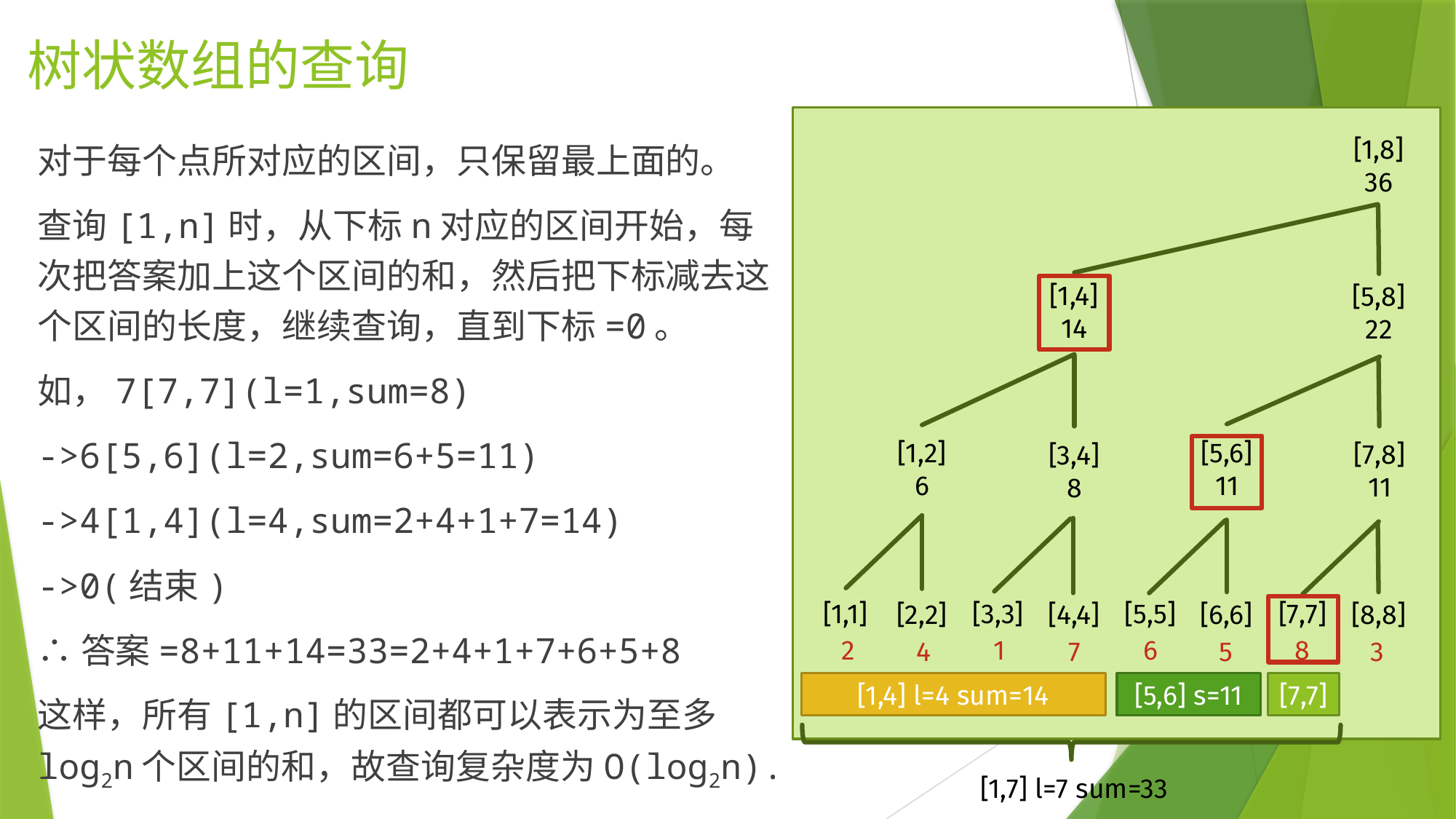

# 树状数组的查询

[1,8]
36
[1,4]
14
[1,2]
6
[5,6]
11
[1,1]
[3,3]
[5,5]
[7,7]
2
1
6
8
对于每个点所对应的区间，只保留最上面的。
查询[1,n]时，从下标n对应的区间开始，每次把答案加上这个区间的和，然后把下标减去这个区间的长度，继续查询，直到下标=0。
如，7[7,7](l=1,sum=8)
->6[5,6](l=2,sum=6+5=11)
->4[1,4](l=4,sum=2+4+1+7=14)
->0(结束)
∴答案=8+11+14=33=2+4+1+7+6+5+8
这样，所有[1,n]的区间都可以表示为至多log2n个区间的和，故查询复杂度为O(log2n).
[5,8]
22
[7,8]
11
[3,4]
8
[2,2]
[4,4]
[6,6]
[8,8]

4
7
5
3
[1,4] l=4 sum=14
[5,6] s=11
[7,7]

[1,7] l=7 sum=33